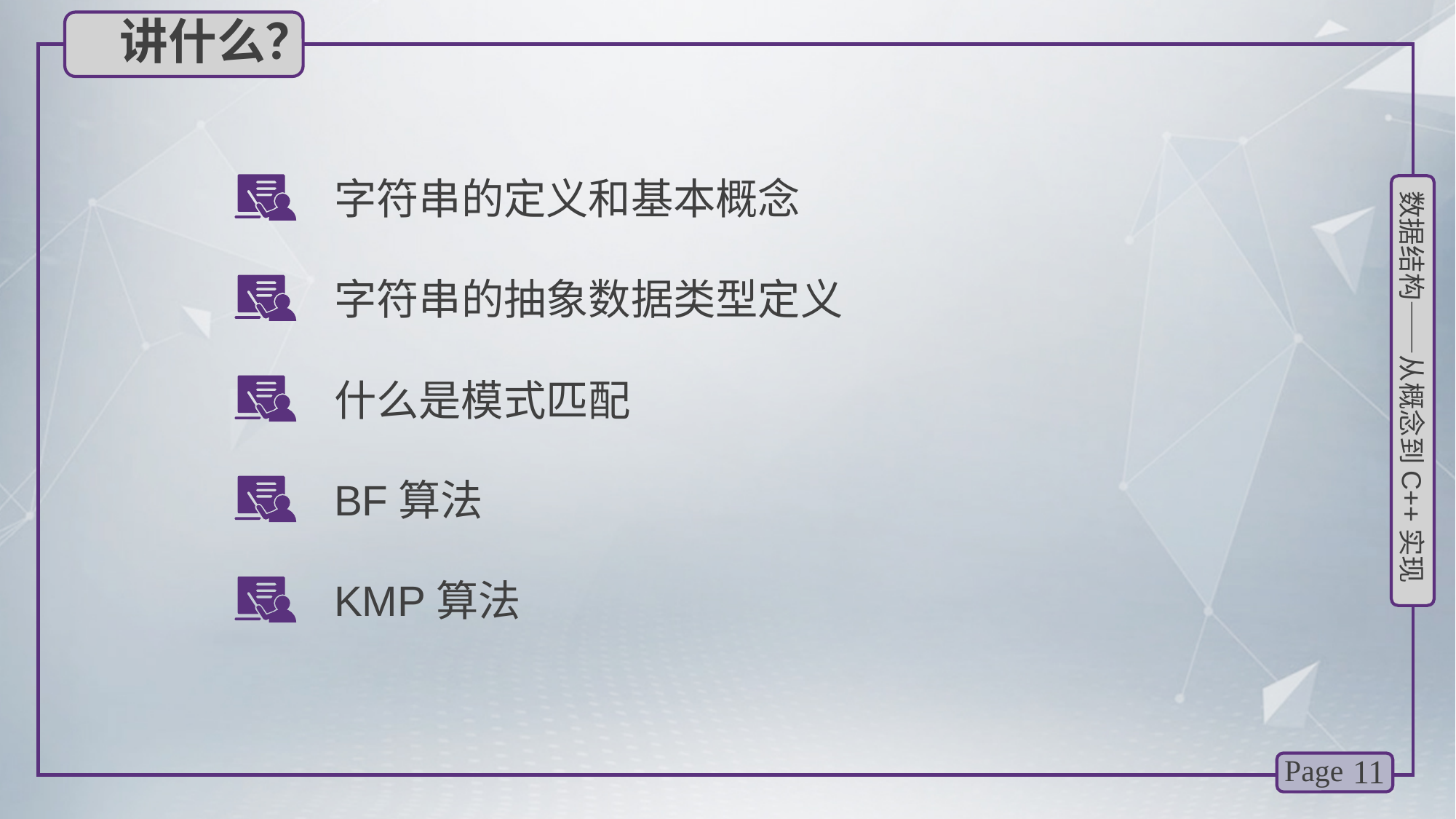

讲什么？

字符串的定义和基本概念

字符串的抽象数据类型定义

什么是模式匹配

BF算法

KMP算法